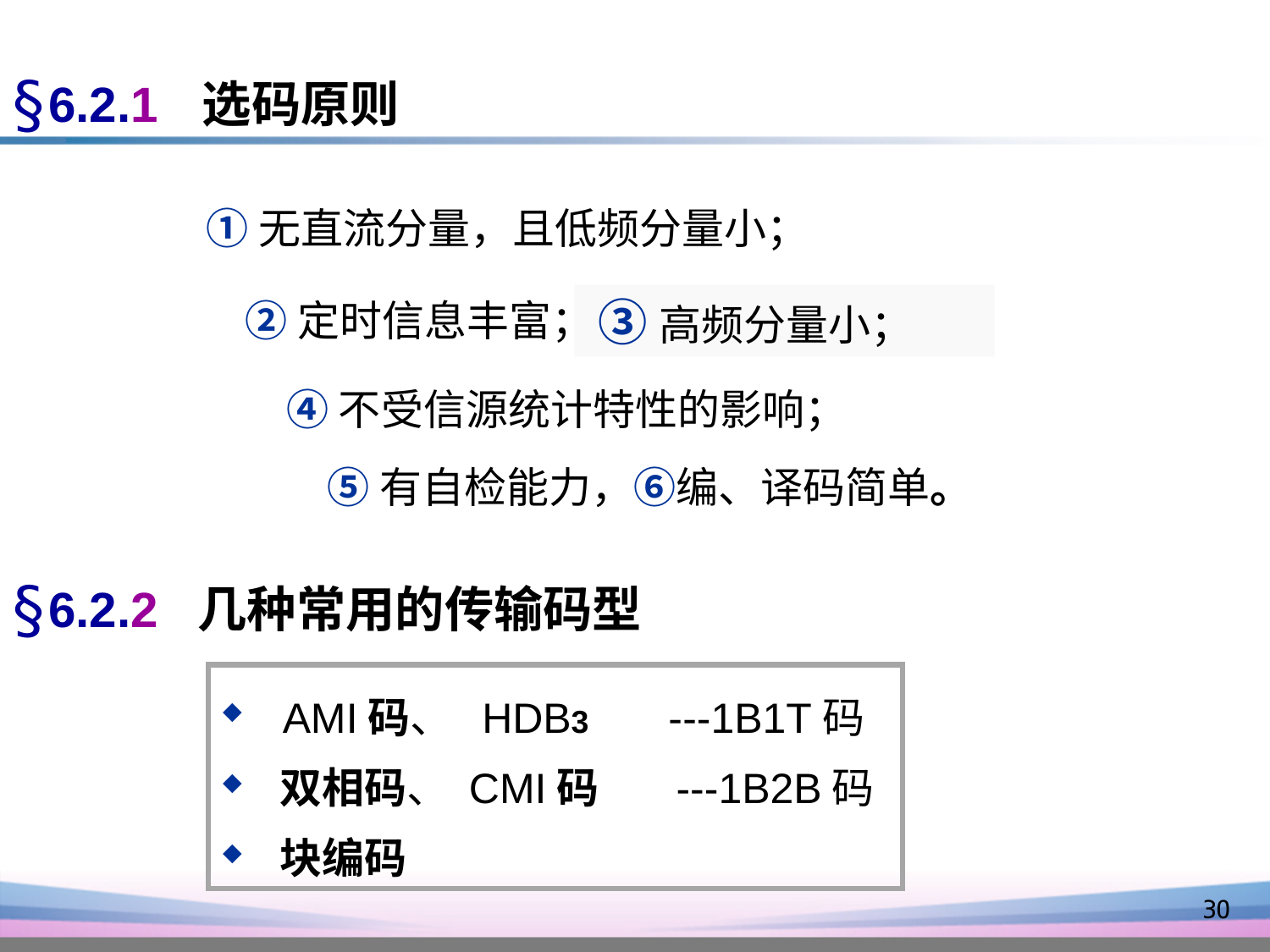

§6.2.1  选码原则

 ①无直流分量，且低频分量小；
 ③高频分量小；
②定时信息丰富；
   ④不受信源统计特性的影响；
   ⑤有自检能力，⑥编、译码简单。
§6.2.2  几种常用的传输码型

   AMI码、  HDB3       ---1B1T码
  双相码、 CMI码       ---1B2B码
  块编码
30